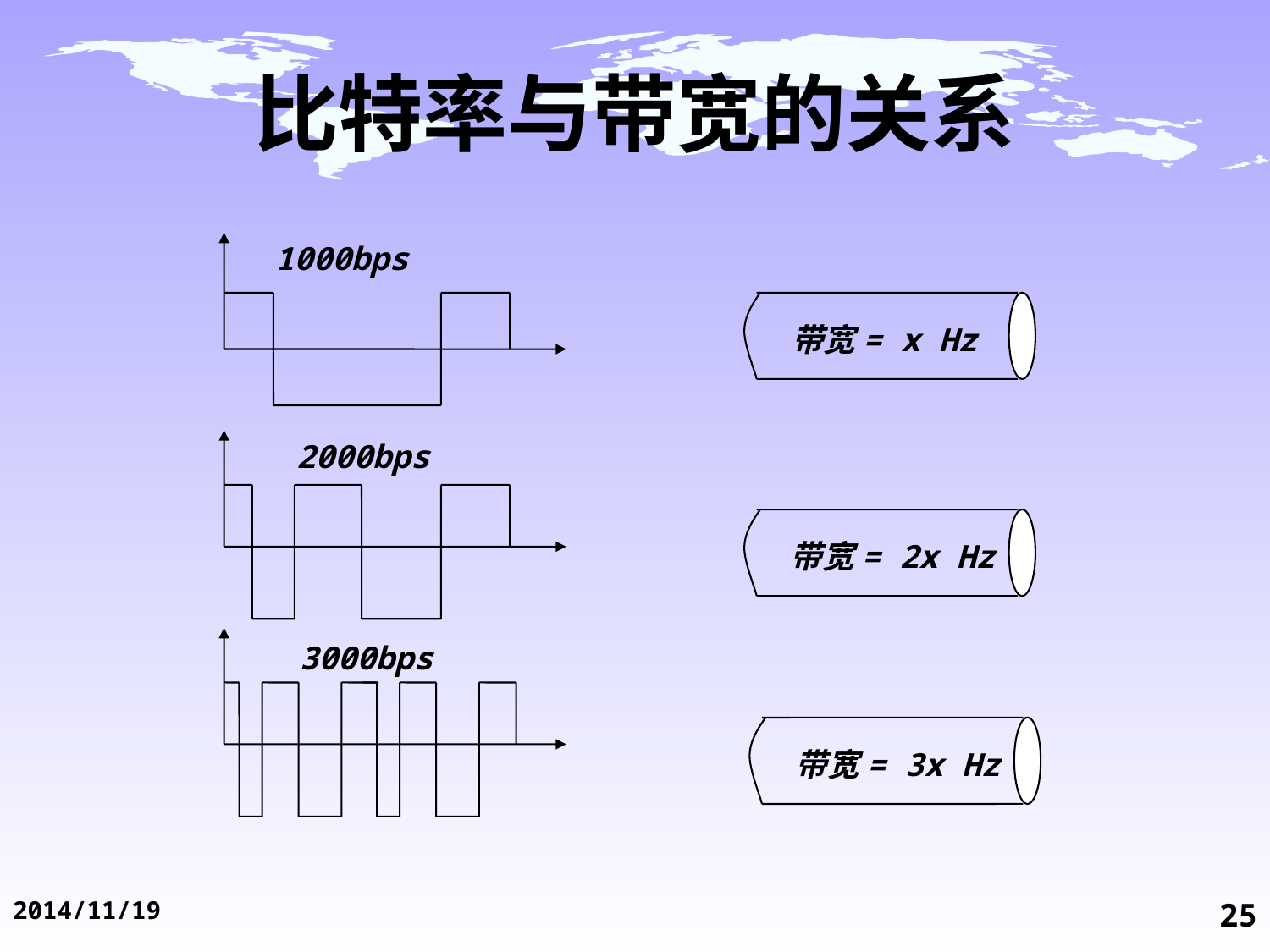

# 比特率与带宽的关系

1000bps

带宽= x Hz

2000bps

带宽= 2x Hz

3000bps

带宽= 3x Hz

2014/11/19
25